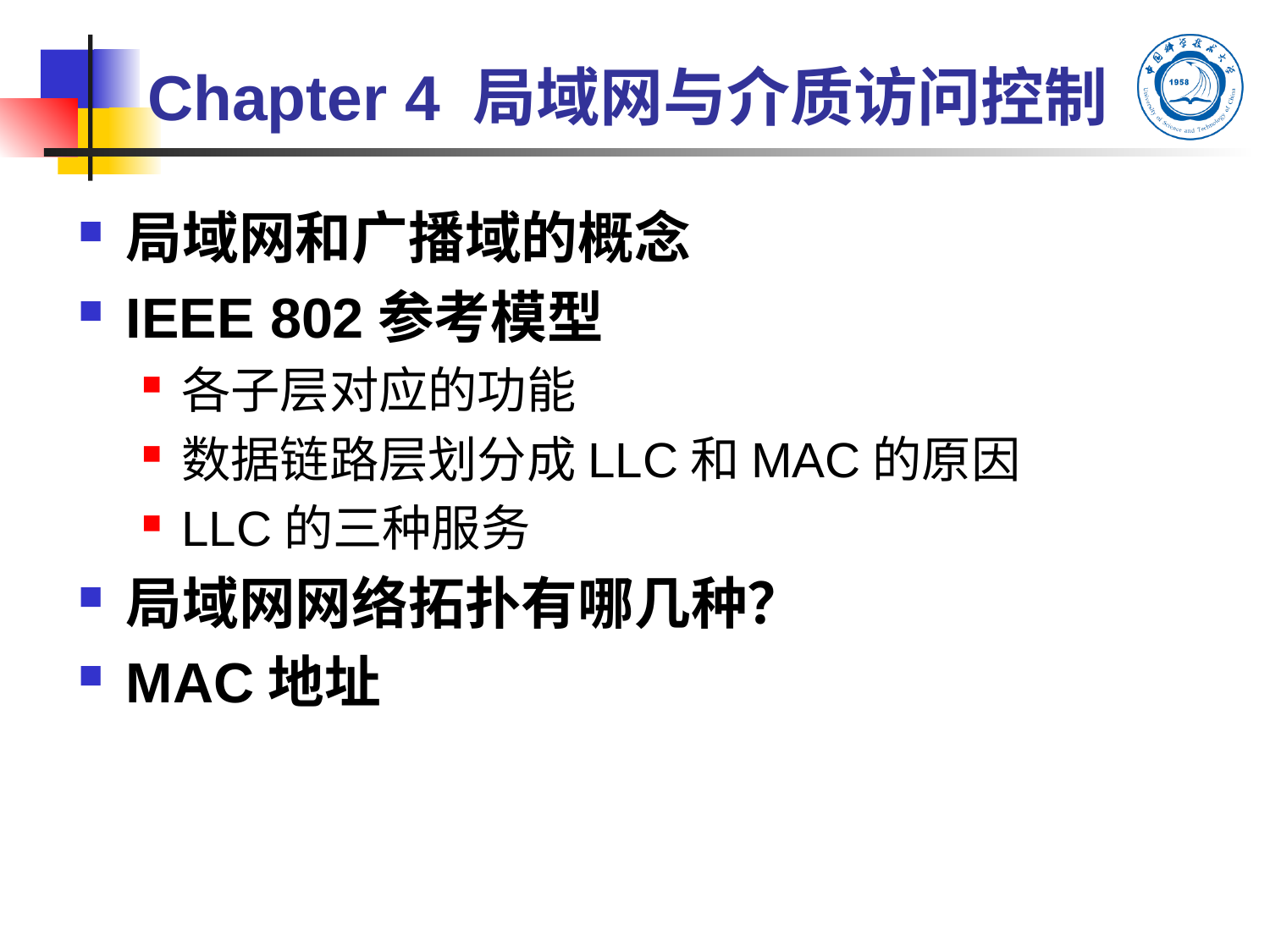

# Chapter 4 局域网与介质访问控制
局域网和广播域的概念
IEEE 802参考模型
各子层对应的功能
数据链路层划分成LLC和MAC的原因
LLC的三种服务
局域网网络拓扑有哪几种？
MAC地址